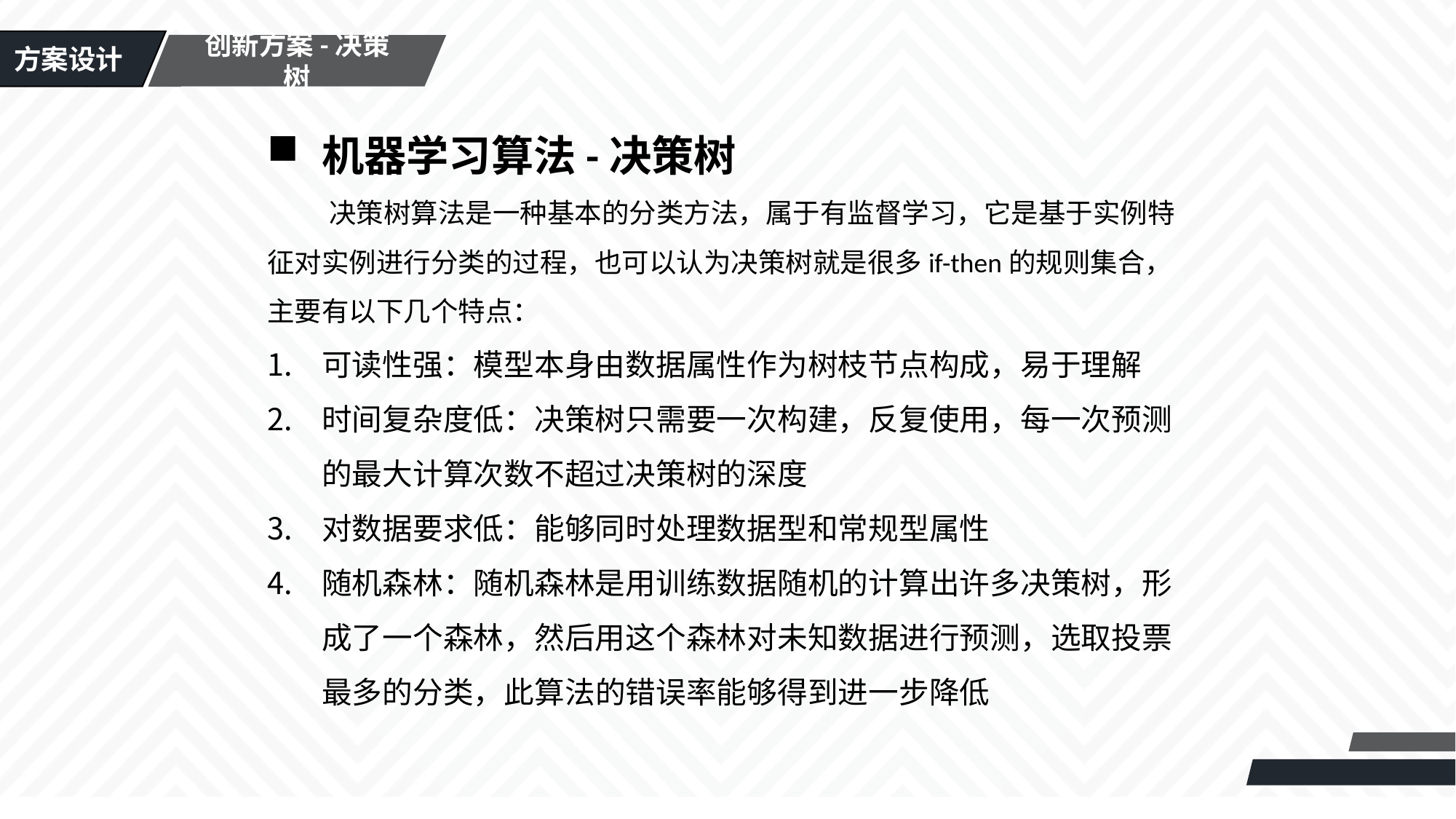

方案设计
创新方案-决策树
机器学习算法-决策树
         决策树算法是一种基本的分类方法，属于有监督学习，它是基于实例特征对实例进行分类的过程，也可以认为决策树就是很多if-then的规则集合，主要有以下几个特点：
可读性强：模型本身由数据属性作为树枝节点构成，易于理解
时间复杂度低：决策树只需要一次构建，反复使用，每一次预测的最大计算次数不超过决策树的深度
对数据要求低：能够同时处理数据型和常规型属性
随机森林：随机森林是用训练数据随机的计算出许多决策树，形成了一个森林，然后用这个森林对未知数据进行预测，选取投票最多的分类，此算法的错误率能够得到进一步降低